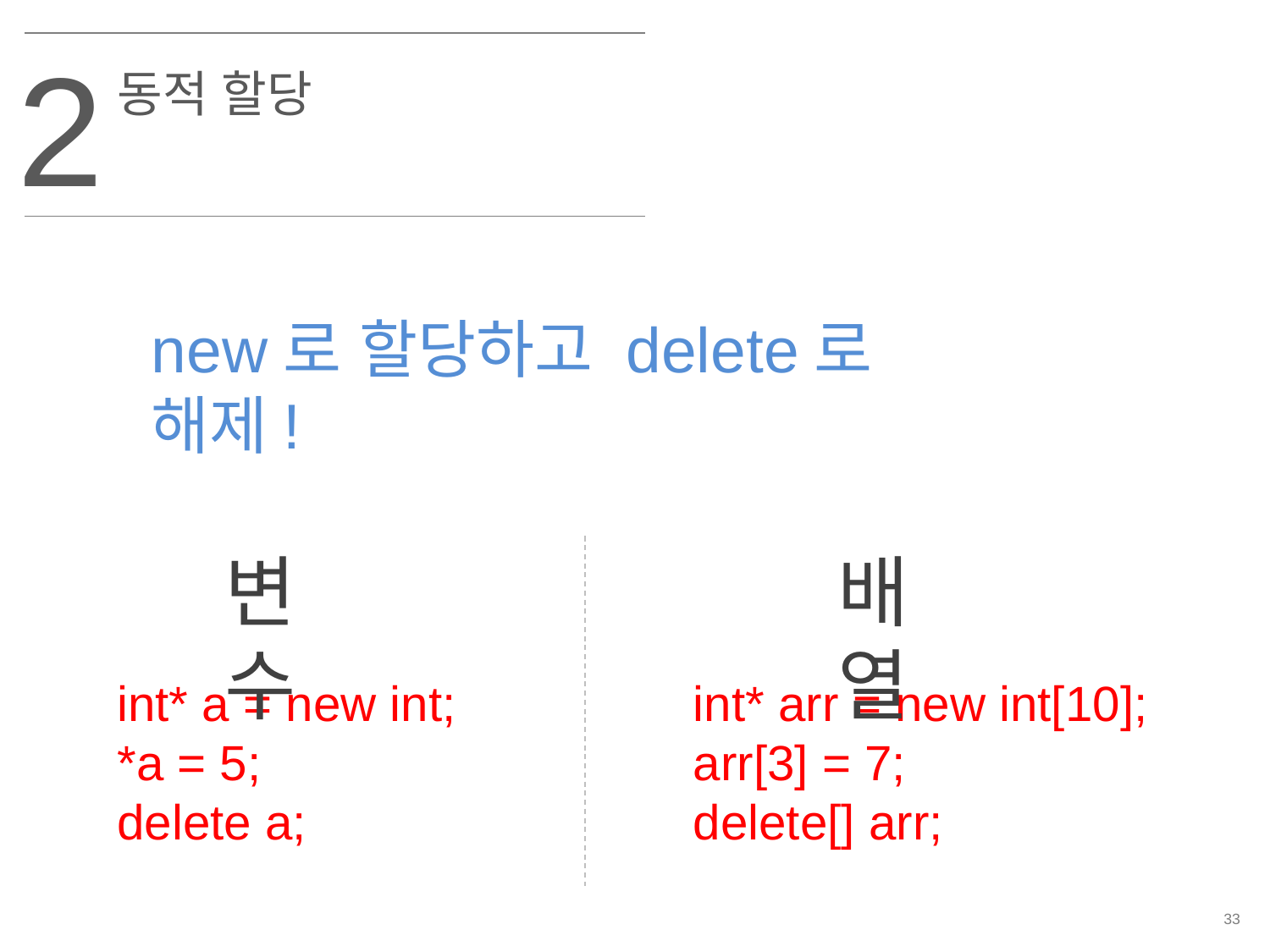

2
동적 할당
new로 할당하고 delete로 해제!
변수
배열
int* a = new int;
*a = 5;
delete a;
int* arr = new int[10];
arr[3] = 7;
delete[] arr;